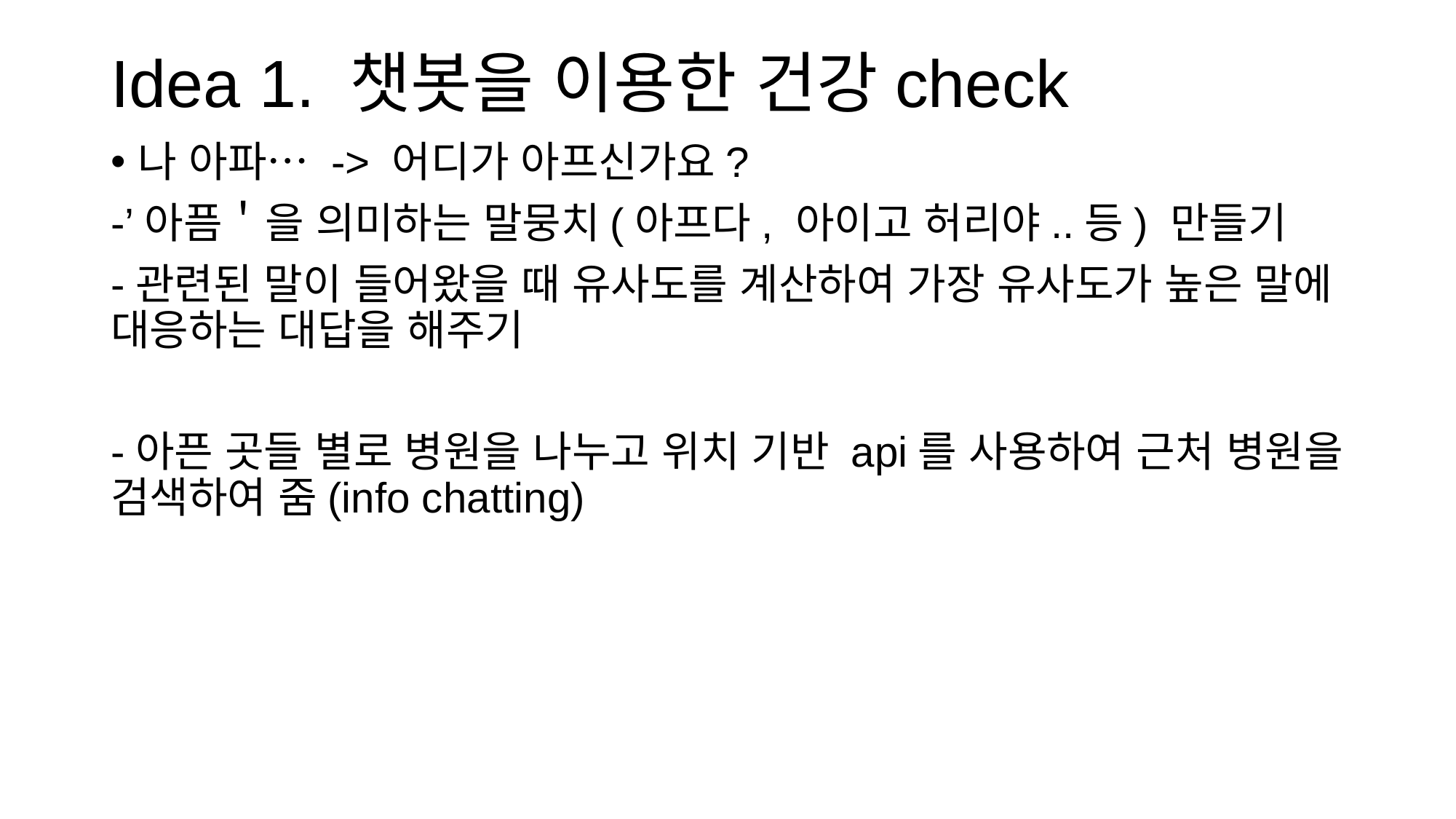

# Idea 1. 챗봇을 이용한 건강check
나 아파… -> 어디가 아프신가요?
-’아픔＇을 의미하는 말뭉치(아프다, 아이고 허리야..등) 만들기
-관련된 말이 들어왔을 때 유사도를 계산하여 가장 유사도가 높은 말에 대응하는 대답을 해주기

-아픈 곳들 별로 병원을 나누고 위치 기반 api를 사용하여 근처 병원을 검색하여 줌(info chatting)